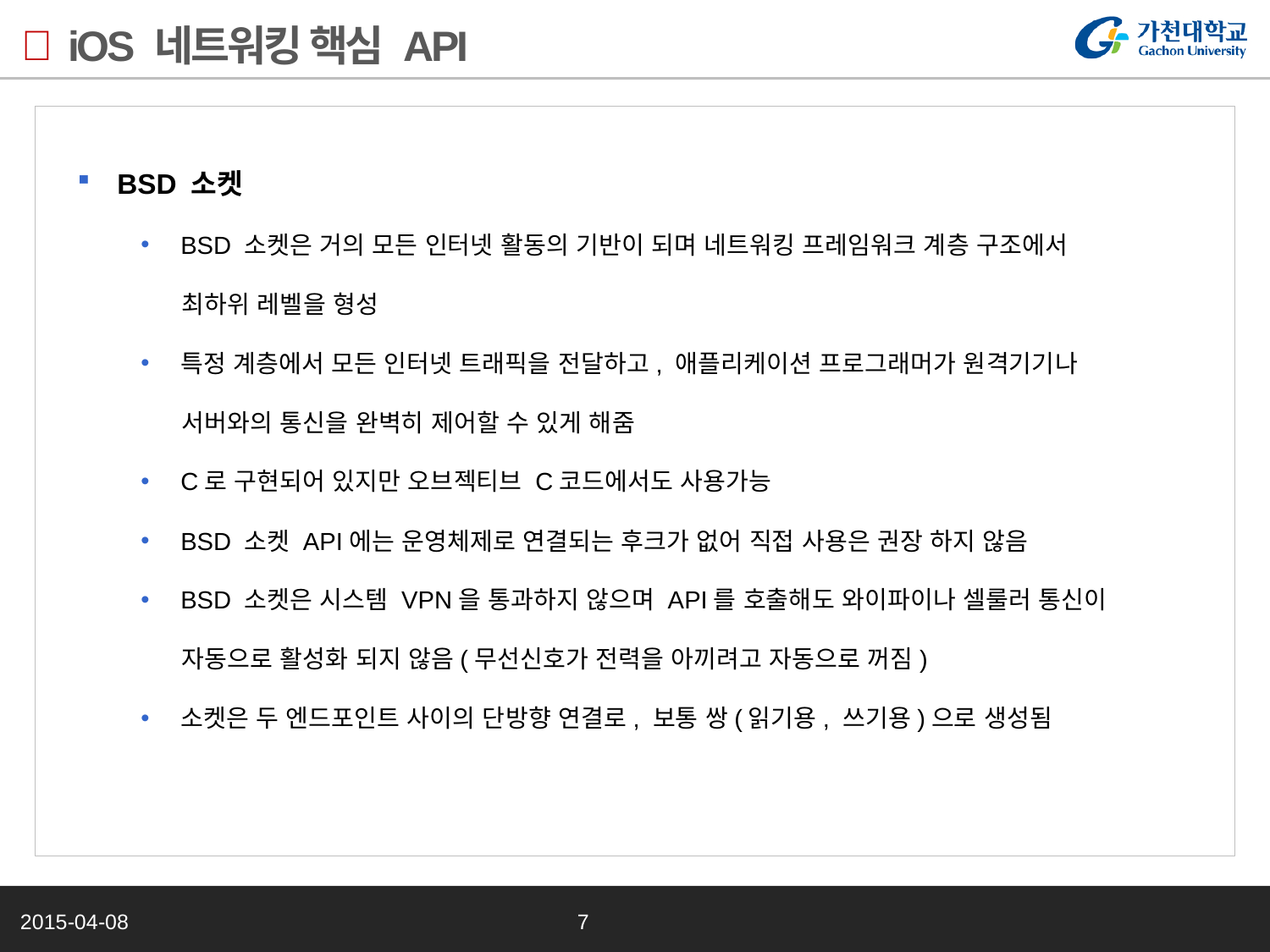

# iOS 네트워킹 핵심 API

BSD 소켓
BSD 소켓은 거의 모든 인터넷 활동의 기반이 되며 네트워킹 프레임워크 계층 구조에서
     최하위 레벨을 형성
특정 계층에서 모든 인터넷 트래픽을 전달하고, 애플리케이션 프로그래머가 원격기기나
     서버와의 통신을 완벽히 제어할 수 있게 해줌
C로 구현되어 있지만 오브젝티브 C코드에서도 사용가능
BSD 소켓 API에는 운영체제로 연결되는 후크가 없어 직접 사용은 권장 하지 않음
BSD 소켓은 시스템 VPN을 통과하지 않으며 API를 호출해도 와이파이나 셀룰러 통신이
     자동으로 활성화 되지 않음(무선신호가 전력을 아끼려고 자동으로 꺼짐)
소켓은 두 엔드포인트 사이의 단방향 연결로, 보통 쌍(읽기용, 쓰기용)으로 생성됨

2015-04-08
7